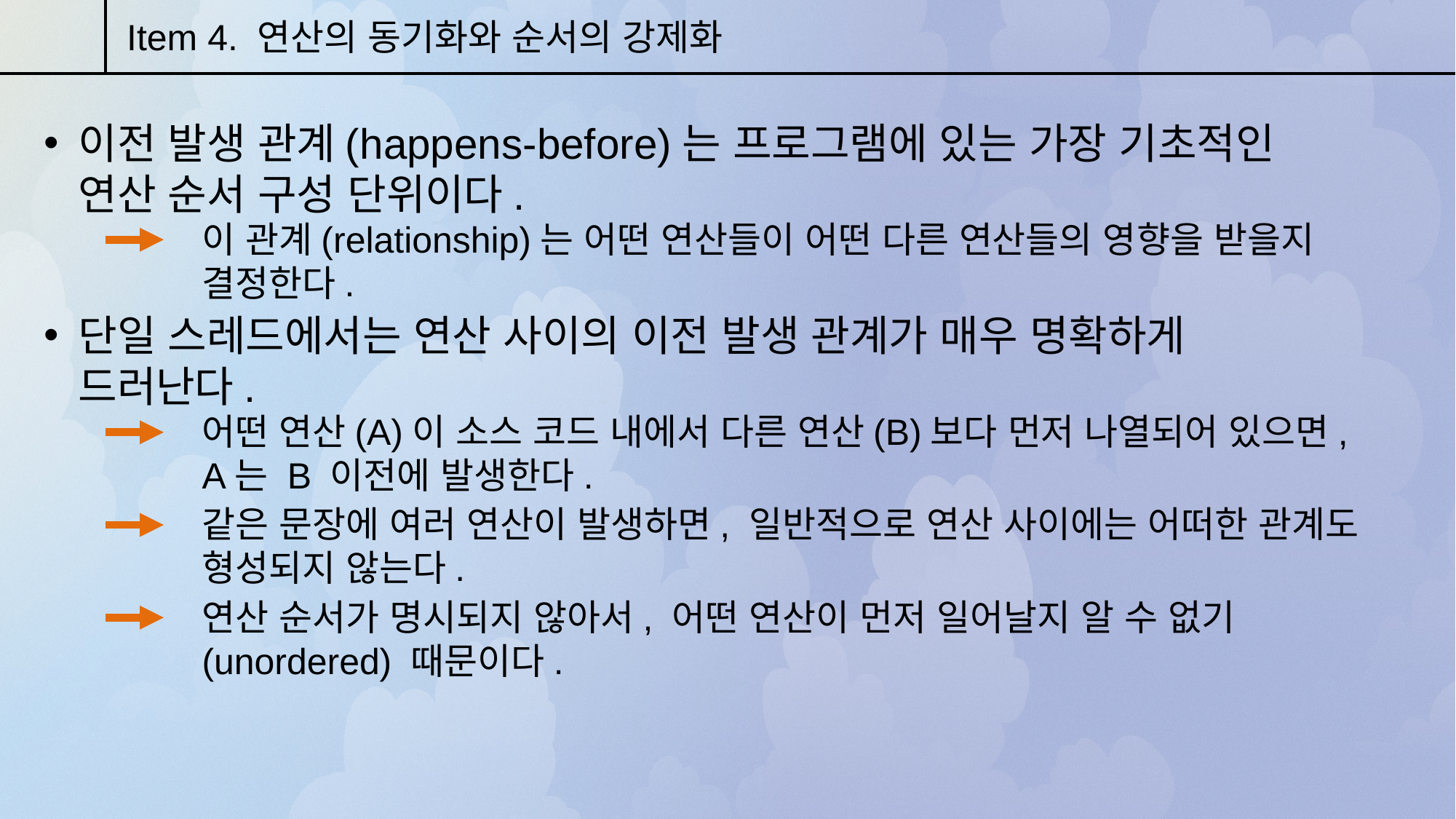

Item 4. 연산의 동기화와 순서의 강제화
이전 발생 관계(happens-before)는 프로그램에 있는 가장 기초적인 연산 순서 구성 단위이다.
이 관계(relationship)는 어떤 연산들이 어떤 다른 연산들의 영향을 받을지 결정한다.
단일 스레드에서는 연산 사이의 이전 발생 관계가 매우 명확하게 드러난다.
어떤 연산(A)이 소스 코드 내에서 다른 연산(B)보다 먼저 나열되어 있으면, A는 B 이전에 발생한다.
같은 문장에 여러 연산이 발생하면, 일반적으로 연산 사이에는 어떠한 관계도 형성되지 않는다.
연산 순서가 명시되지 않아서, 어떤 연산이 먼저 일어날지 알 수 없기(unordered) 때문이다.